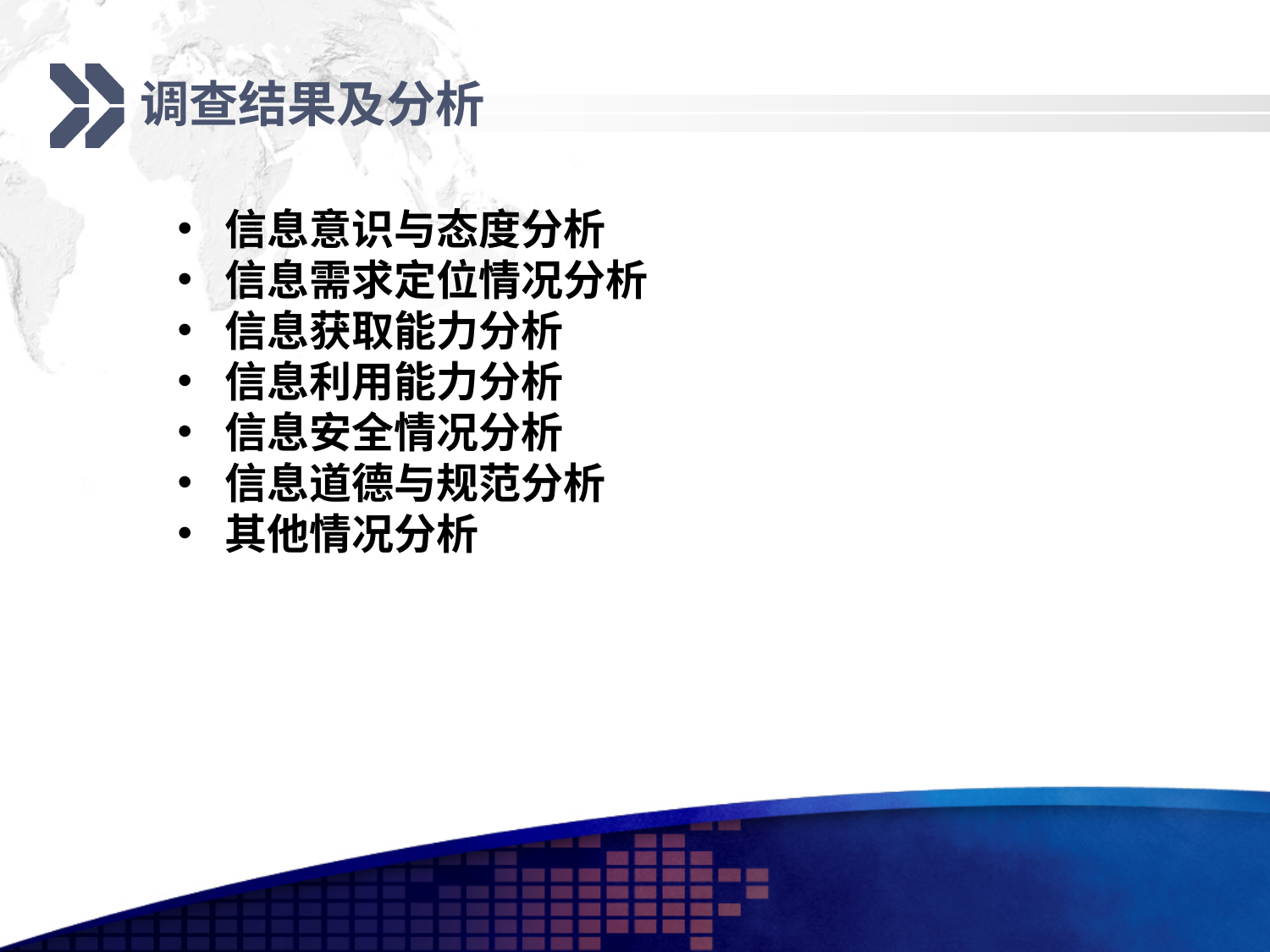

# 调查结果及分析
信息意识与态度分析
信息需求定位情况分析
信息获取能力分析
信息利用能力分析
信息安全情况分析
信息道德与规范分析
其他情况分析